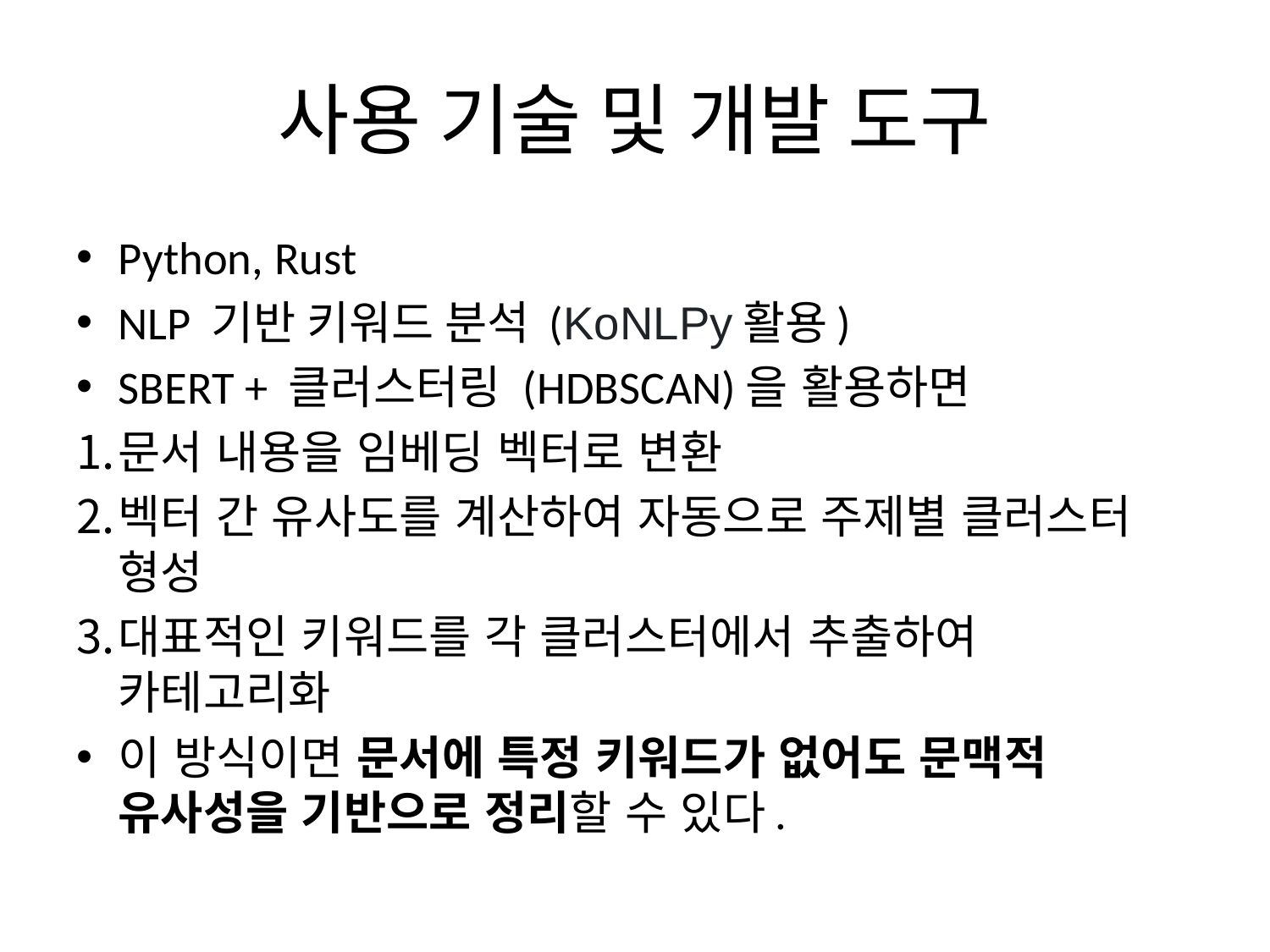

# 사용 기술 및 개발 도구
Python, Rust
NLP 기반 키워드 분석 (KoNLPy활용)
SBERT + 클러스터링 (HDBSCAN)을 활용하면
문서 내용을 임베딩 벡터로 변환
벡터 간 유사도를 계산하여 자동으로 주제별 클러스터 형성
대표적인 키워드를 각 클러스터에서 추출하여 카테고리화
이 방식이면 문서에 특정 키워드가 없어도 문맥적 유사성을 기반으로 정리할 수 있다.